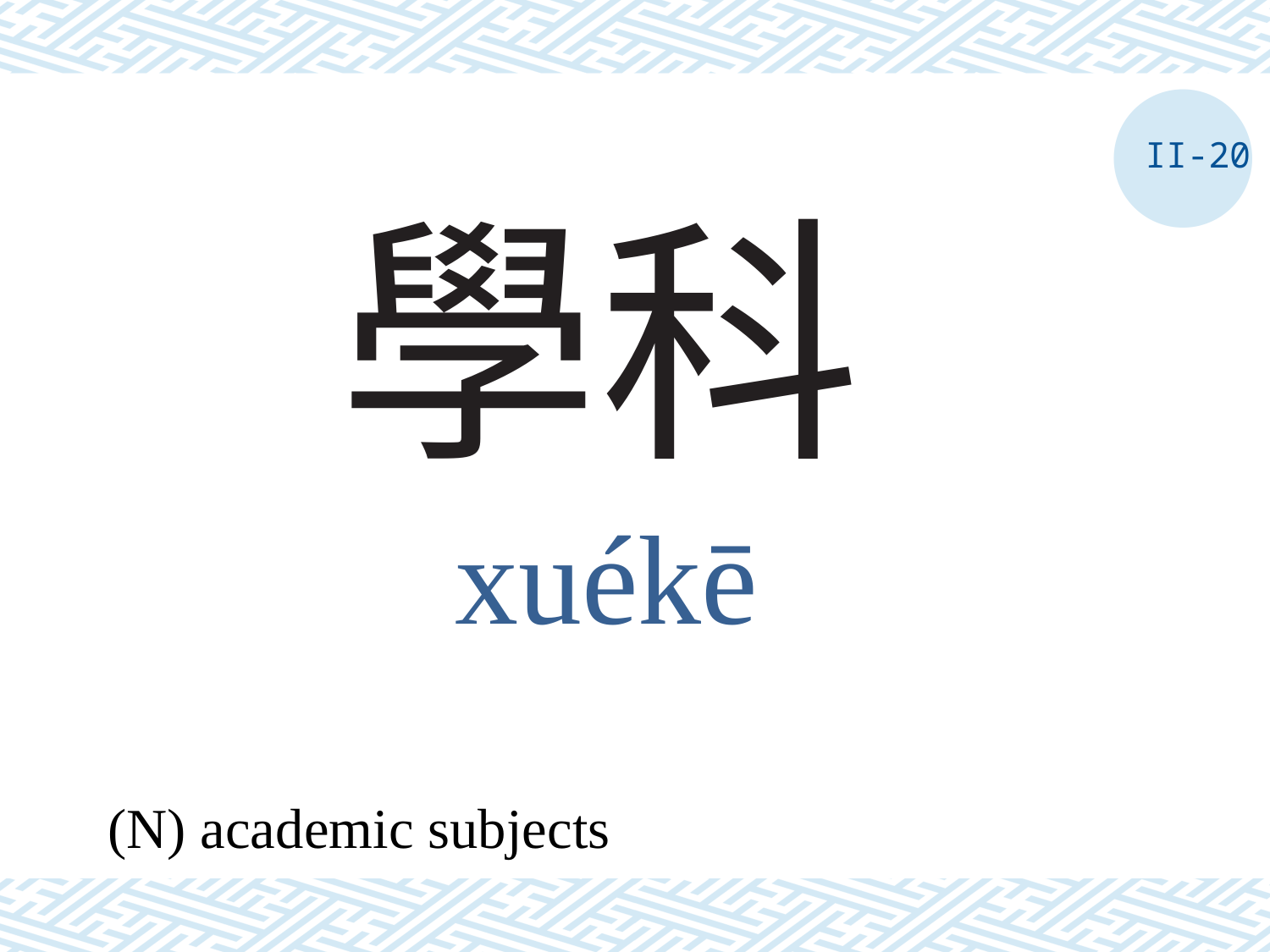

II-20

# 學科
xuékē
(N) academic subjects